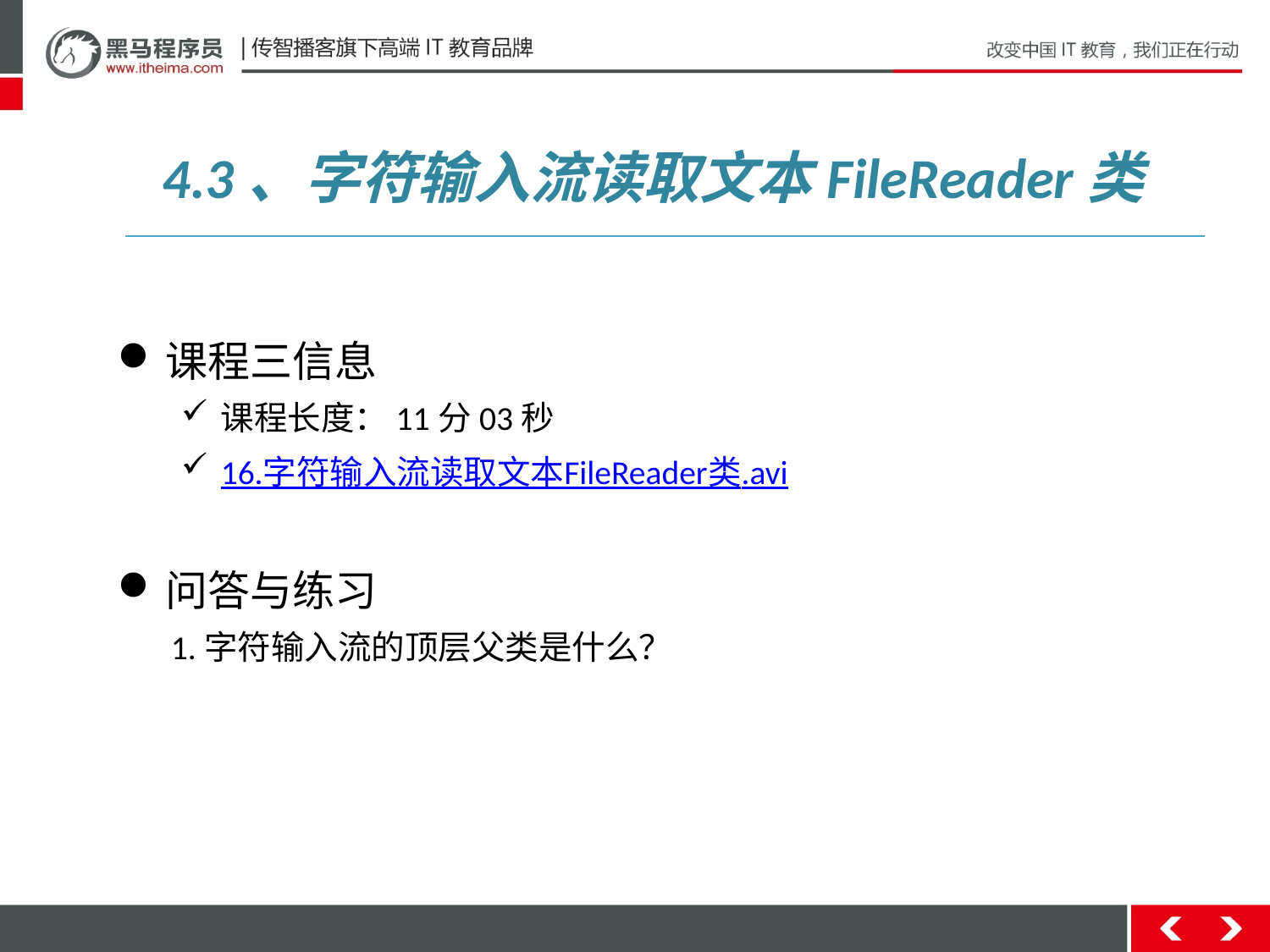

4.3、字符输入流读取文本FileReader类

课程三信息
课程长度：11分03秒
16.字符输入流读取文本FileReader类.avi

问答与练习
       1.字符输入流的顶层父类是什么？